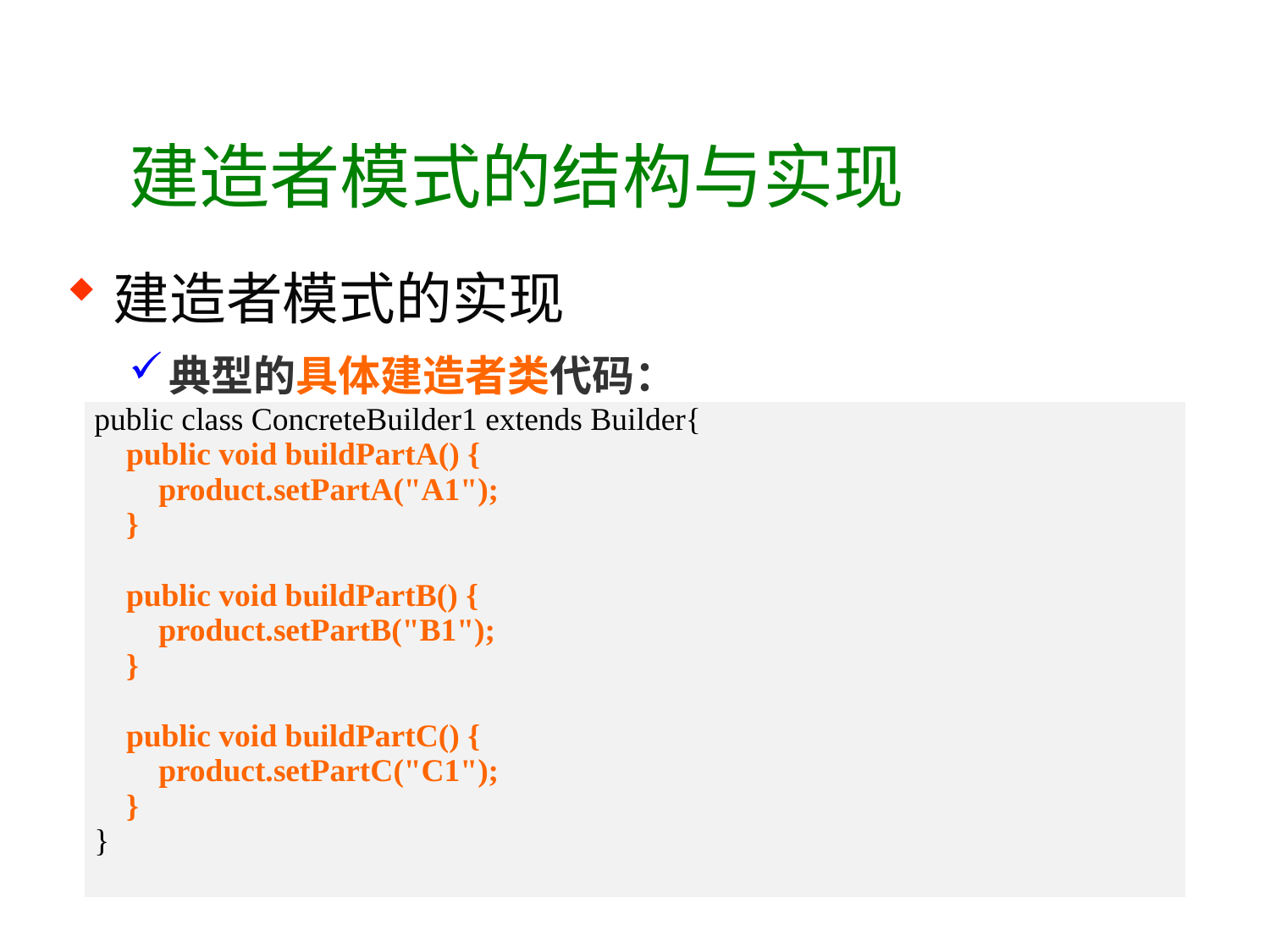

# 建造者模式的结构与实现
建造者模式的实现
典型的具体建造者类代码：
| public class ConcreteBuilder1 extends Builder{ public void buildPartA() { product.setPartA("A1"); } public void buildPartB() { product.setPartB("B1"); } public void buildPartC() { product.setPartC("C1"); } } |
| --- |